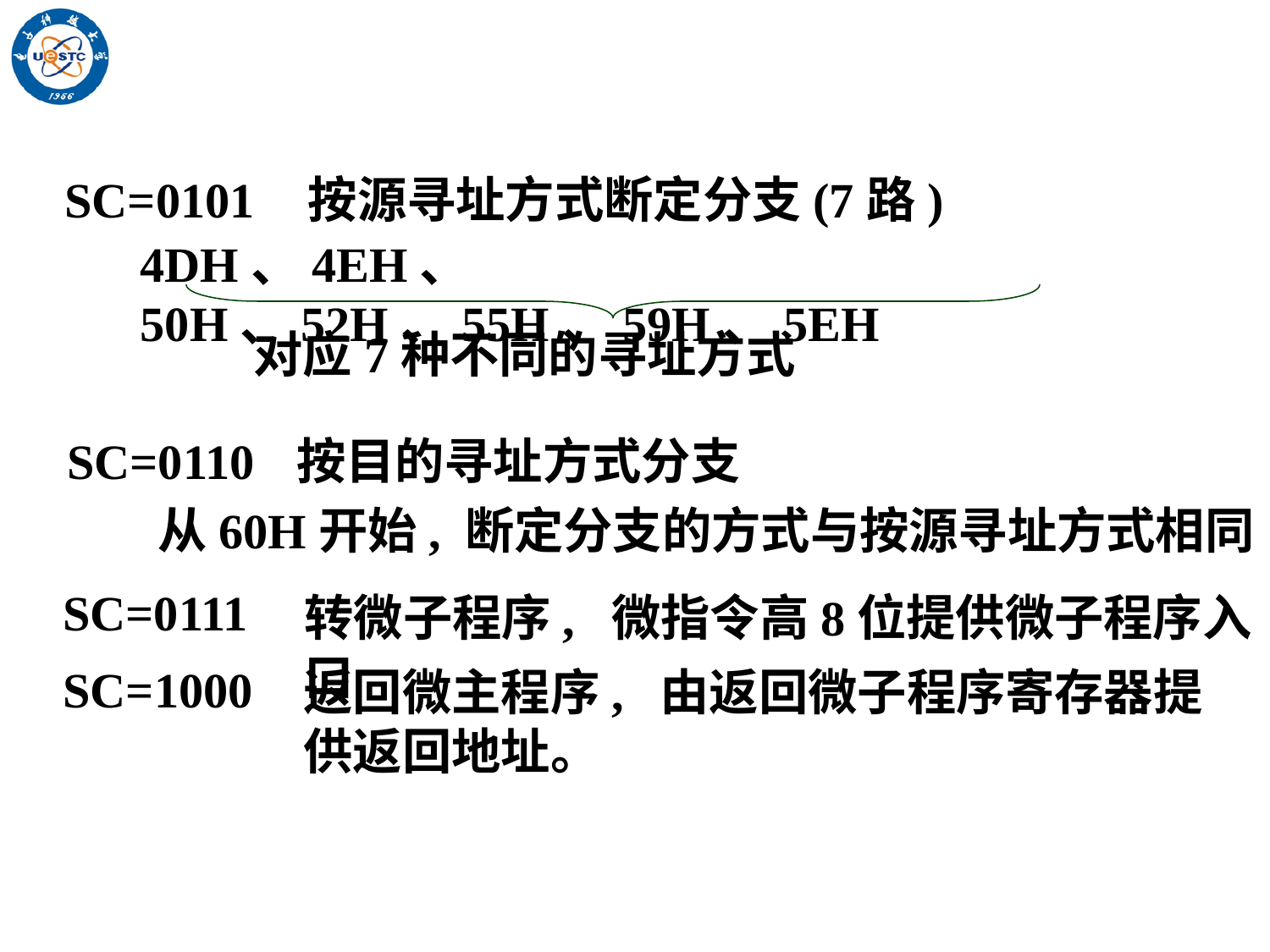

SC=0101
按源寻址方式断定分支(7路)
4DH、4EH、 50H、52H、55H、59H、5EH
对应7种不同的寻址方式
SC=0110
按目的寻址方式分支
从60H开始, 断定分支的方式与按源寻址方式相同
SC=0111
转微子程序,  微指令高8位提供微子程序入口
SC=1000
返回微主程序,  由返回微子程序寄存器提供返回地址。